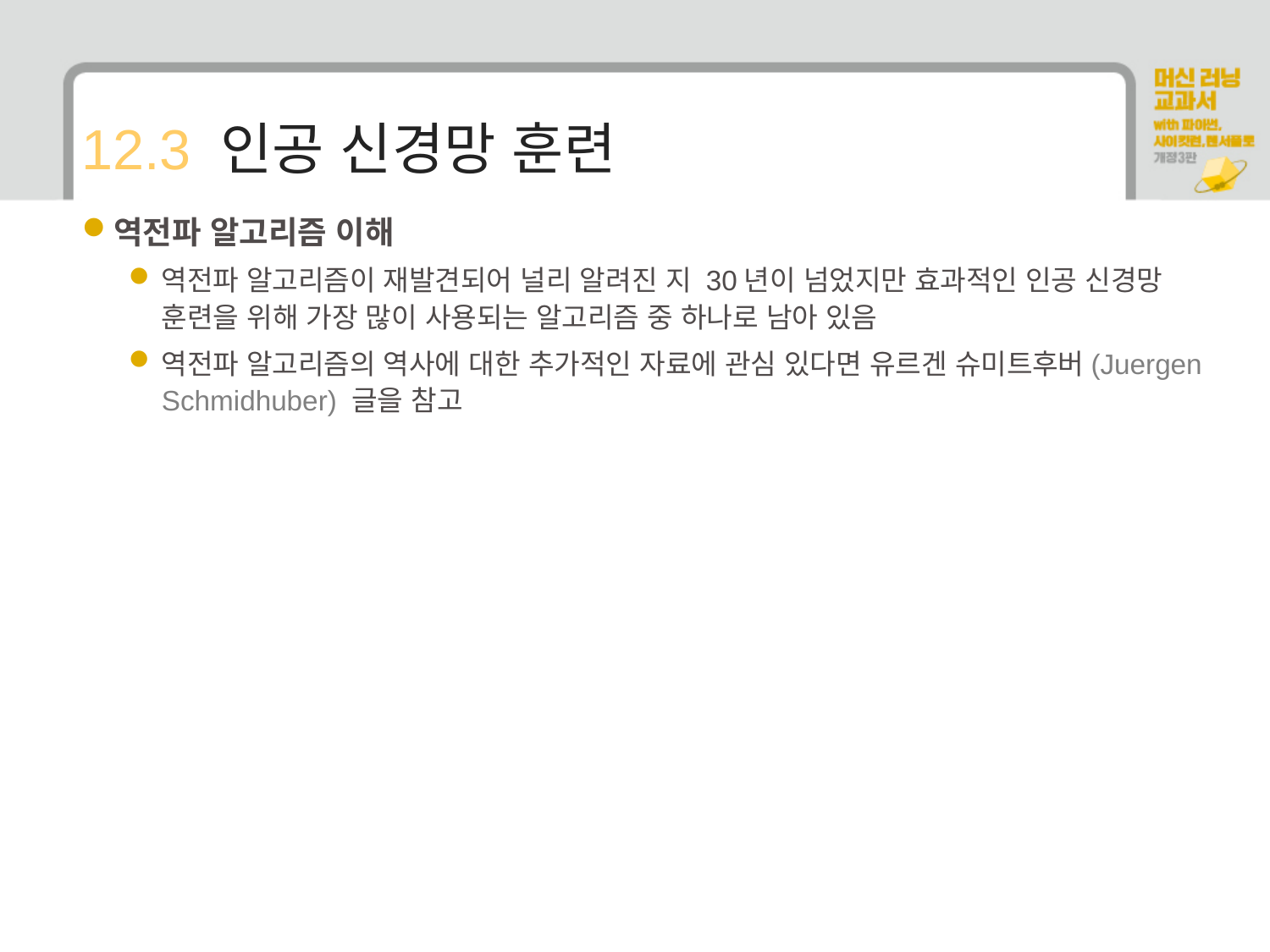

# 12.3 인공 신경망 훈련
역전파 알고리즘 이해
역전파 알고리즘이 재발견되어 널리 알려진 지 30년이 넘었지만 효과적인 인공 신경망 훈련을 위해 가장 많이 사용되는 알고리즘 중 하나로 남아 있음
역전파 알고리즘의 역사에 대한 추가적인 자료에 관심 있다면 유르겐 슈미트후버(Juergen Schmidhuber) 글을 참고